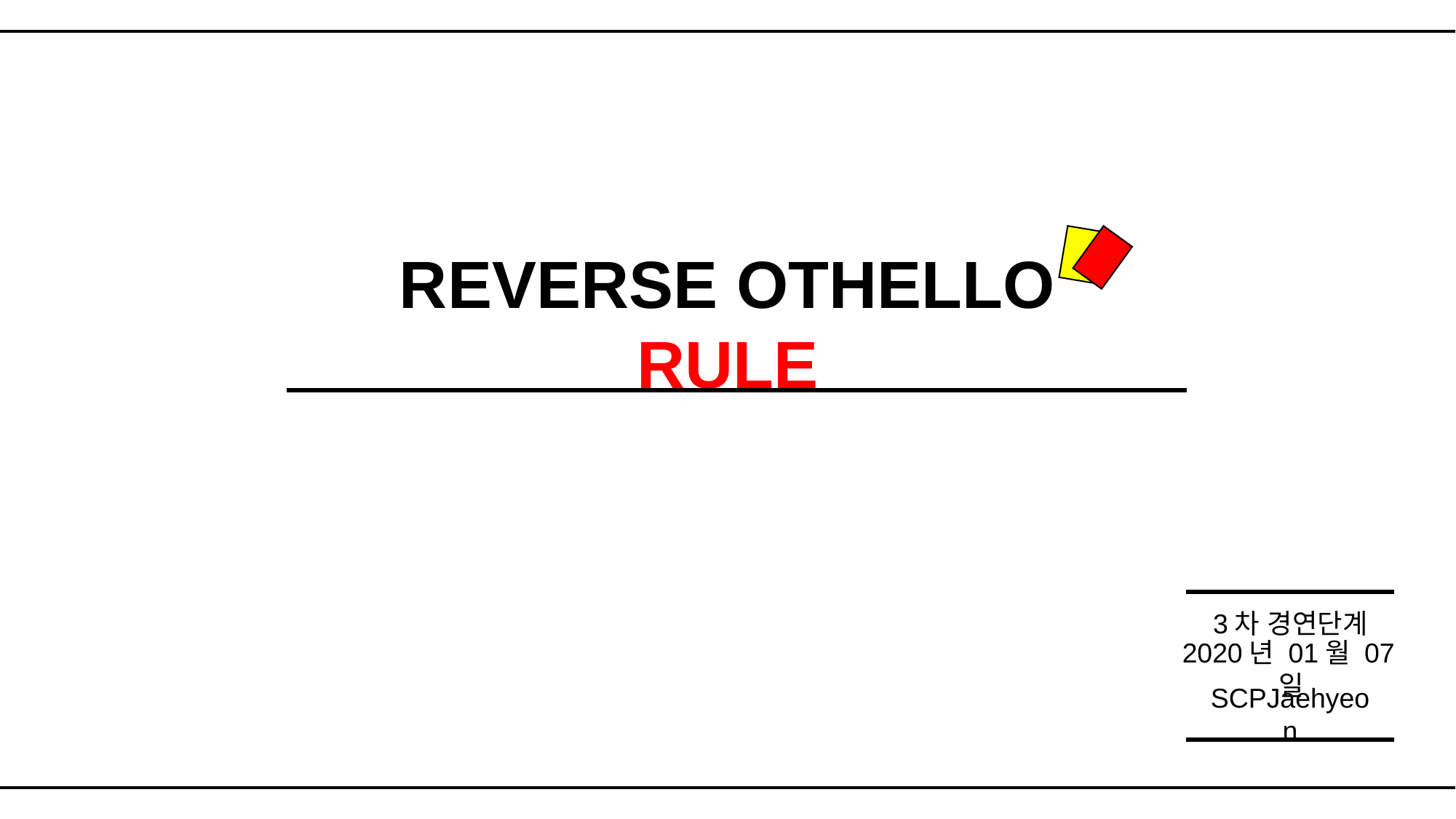

REVERSE OTHELLO RULE

3차 경연단계
2020년 01월 07일
SCPJaehyeon